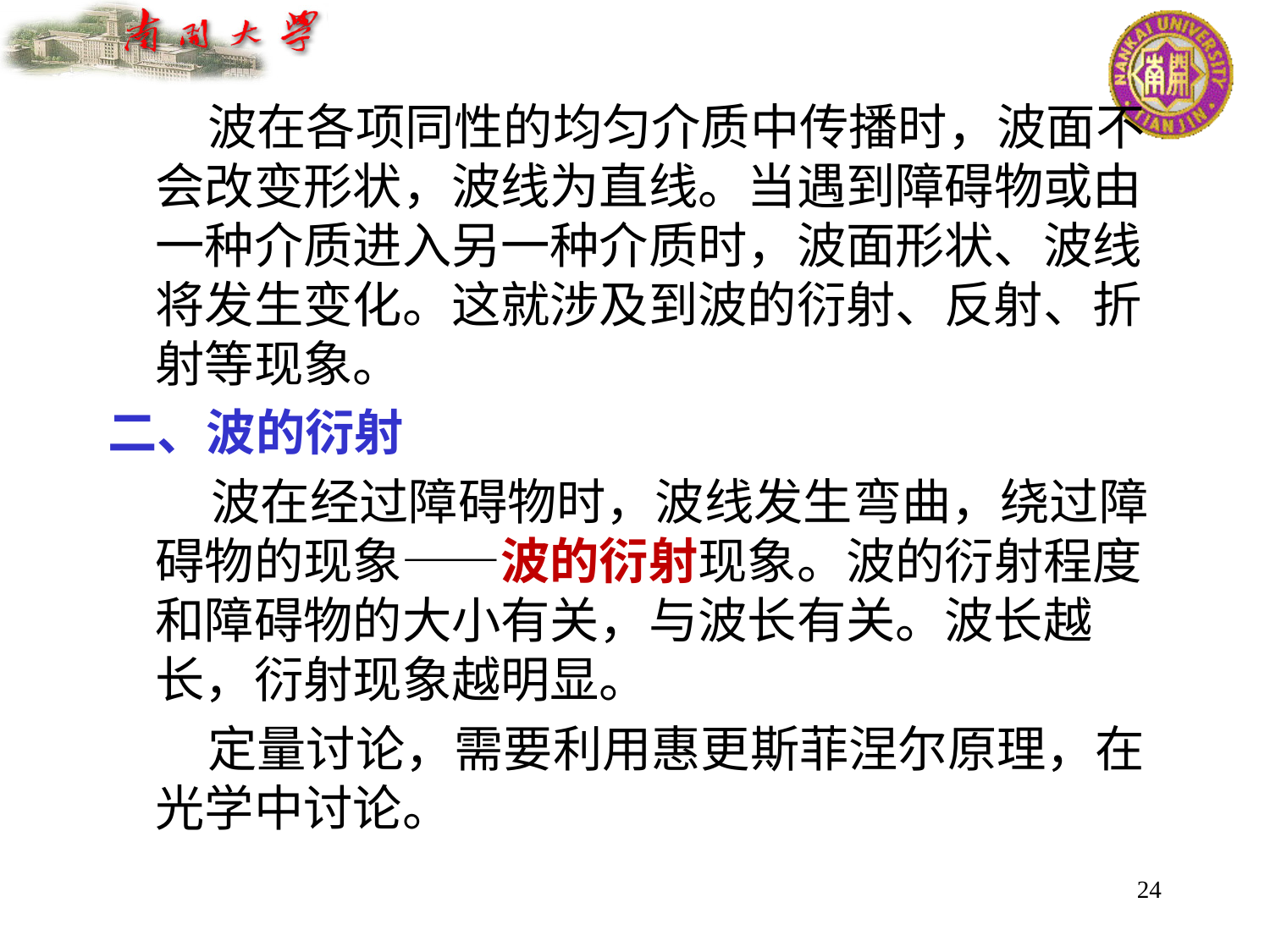

波在各项同性的均匀介质中传播时，波面不会改变形状，波线为直线。当遇到障碍物或由一种介质进入另一种介质时，波面形状、波线将发生变化。这就涉及到波的衍射、反射、折射等现象。
二、波的衍射
	    波在经过障碍物时，波线发生弯曲，绕过障碍物的现象——波的衍射现象。波的衍射程度和障碍物的大小有关，与波长有关。波长越长，衍射现象越明显。
        定量讨论，需要利用惠更斯菲涅尔原理，在光学中讨论。
24